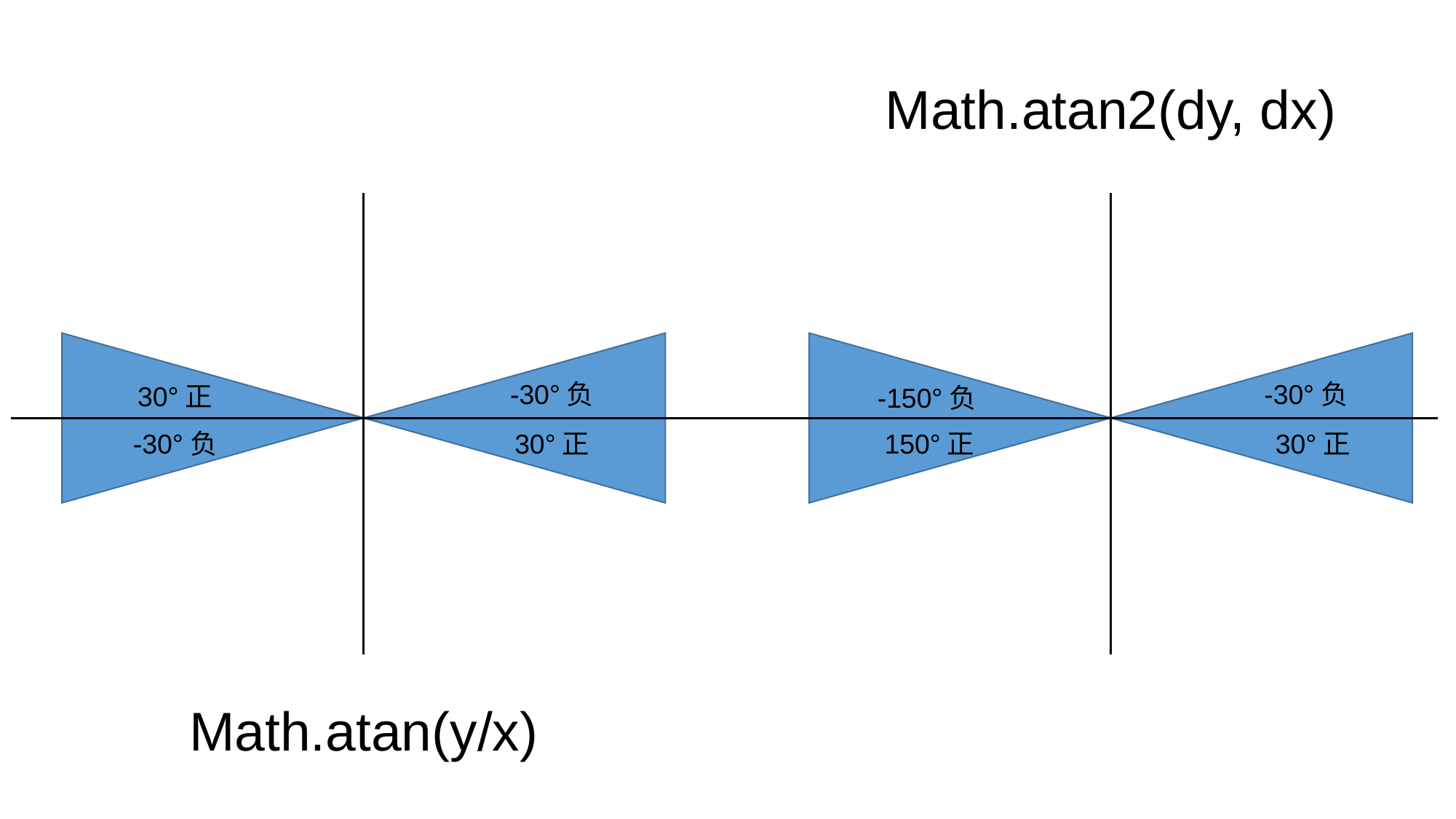

Math.atan2(dy, dx)

-30°负
-30°负
30°正
-150°负
-30°负
30°正
150°正
30°正
Math.atan(y/x)